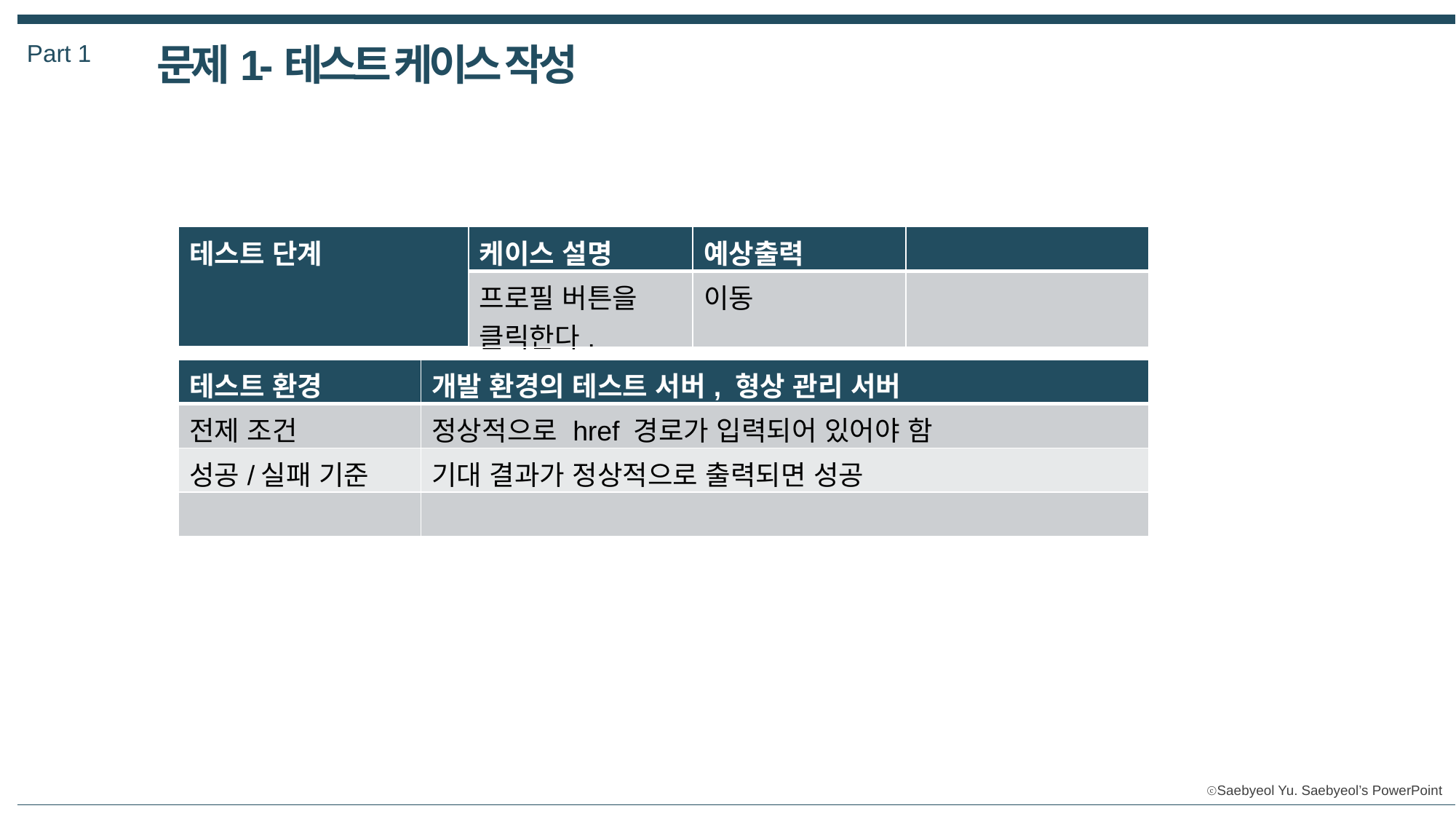

Part 1
문제1-테스트 케이스 작성
| 테스트 단계 | 케이스 설명 | 예상출력 |  |
| --- | --- | --- | --- |
|  | 프로필 버튼을 클릭한다. | 이동 |  |
예제 입력
5
예제 출력
*
**
***
****
*****
예제 입력
3
예제 출력
*
**
***
| 테스트 환경 | 개발 환경의 테스트 서버, 형상 관리 서버 |
| --- | --- |
| 전제 조건 | 정상적으로 href 경로가 입력되어 있어야 함 |
| 성공/실패 기준 | 기대 결과가 정상적으로 출력되면 성공 |
|  |  |
3, 내용을 입력하세요